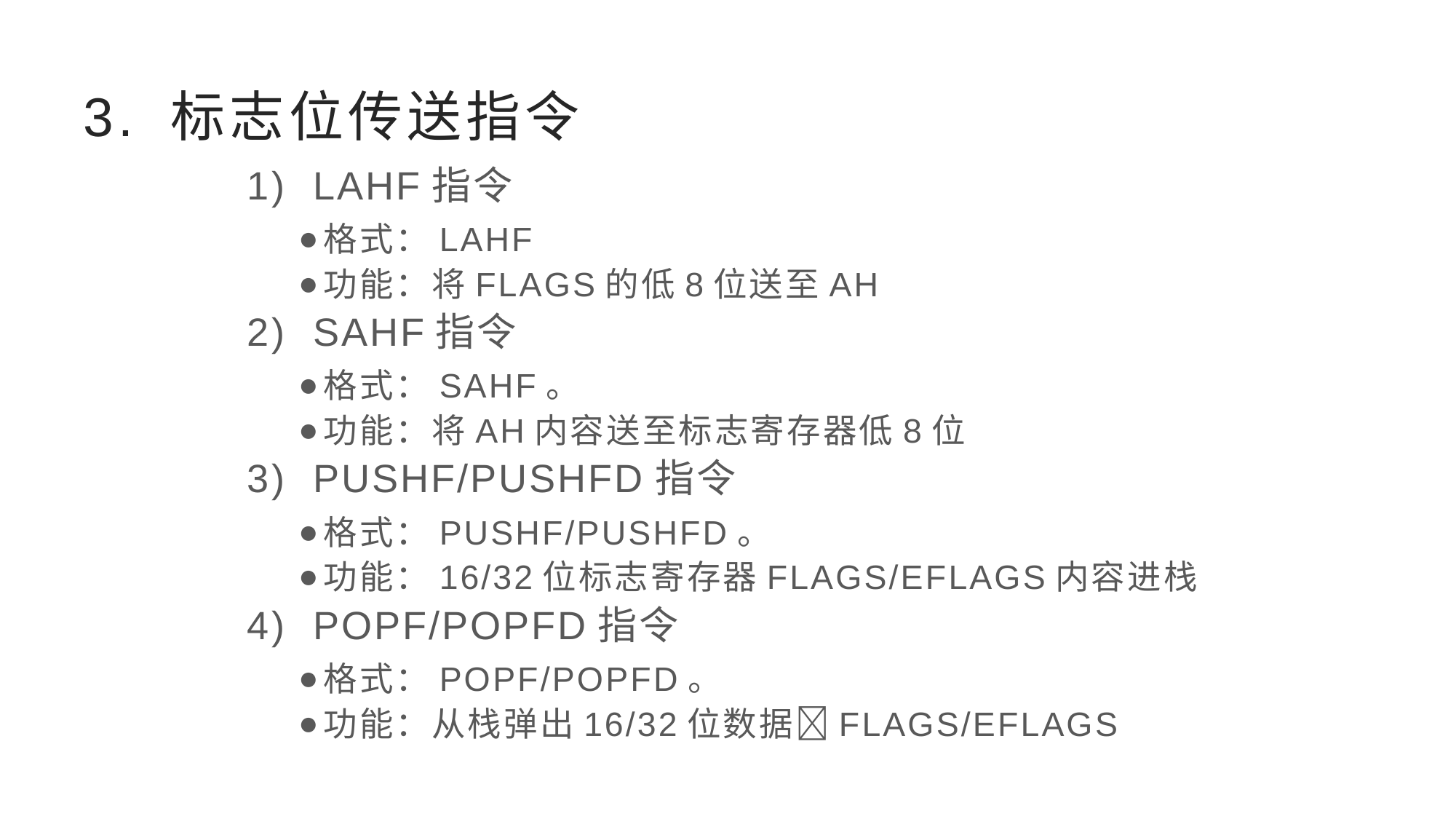

# 3. 标志位传送指令
1)  LAHF指令
格式：LAHF
功能：将FLAGS的低8位送至AH
2)  SAHF指令
格式：SAHF。
功能：将AH内容送至标志寄存器低8位
3)  PUSHF/PUSHFD指令
格式：PUSHF/PUSHFD。
功能：16/32位标志寄存器FLAGS/EFLAGS内容进栈
4)  POPF/POPFD指令
格式：POPF/POPFD。
功能：从栈弹出16/32位数据⇒FLAGS/EFLAGS